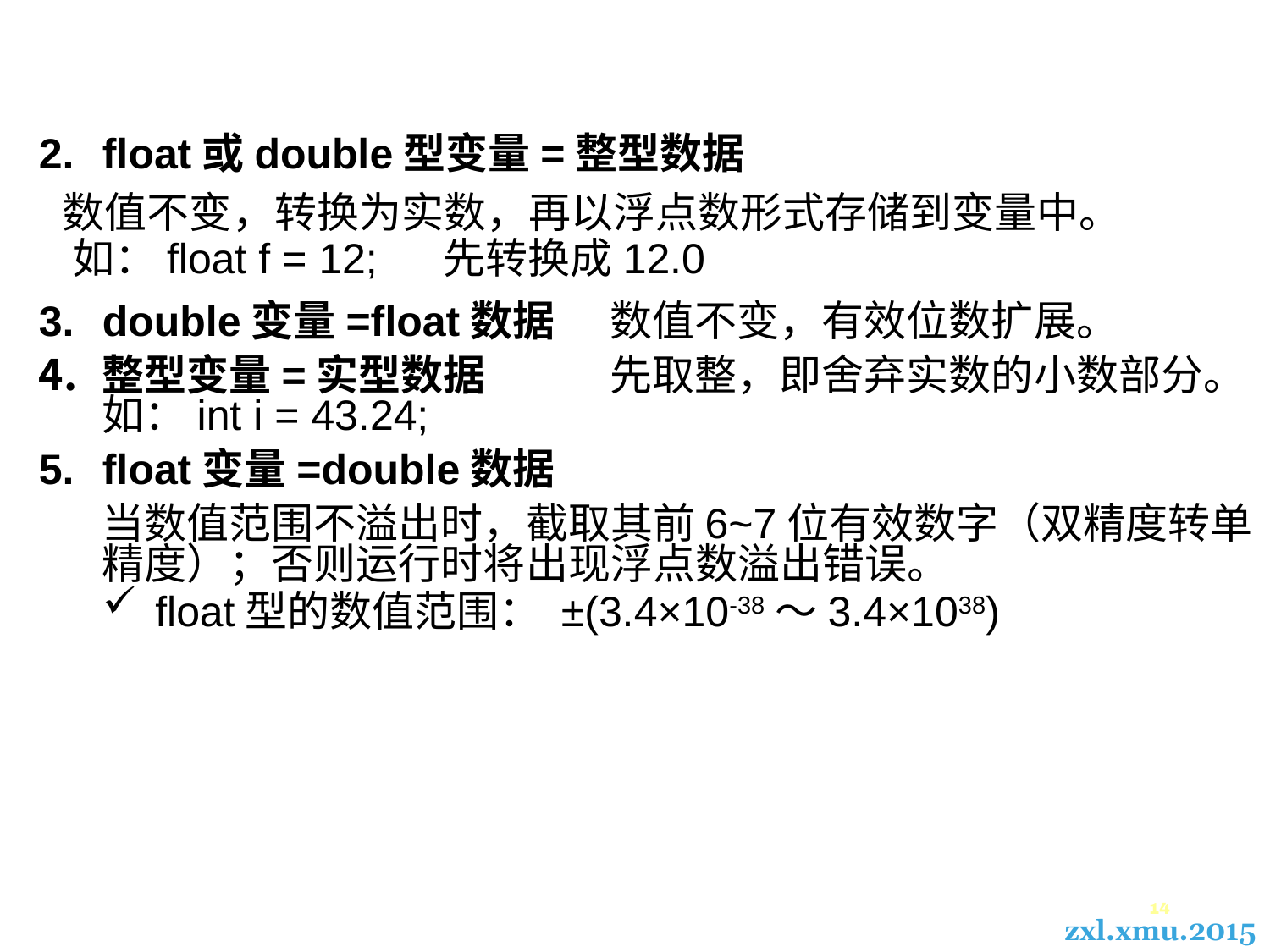

float或double型变量=整型数据
	数值不变，转换为实数，再以浮点数形式存储到变量中。
 如：float f = 12;	先转换成12.0
double变量=float数据	数值不变，有效位数扩展。
整型变量=实型数据	先取整，即舍弃实数的小数部分。
如：int i = 43.24;
float变量=double数据
	当数值范围不溢出时，截取其前6~7位有效数字（双精度转单精度）；否则运行时将出现浮点数溢出错误。
float型的数值范围： ±(3.4×10-38～3.4×1038)

14